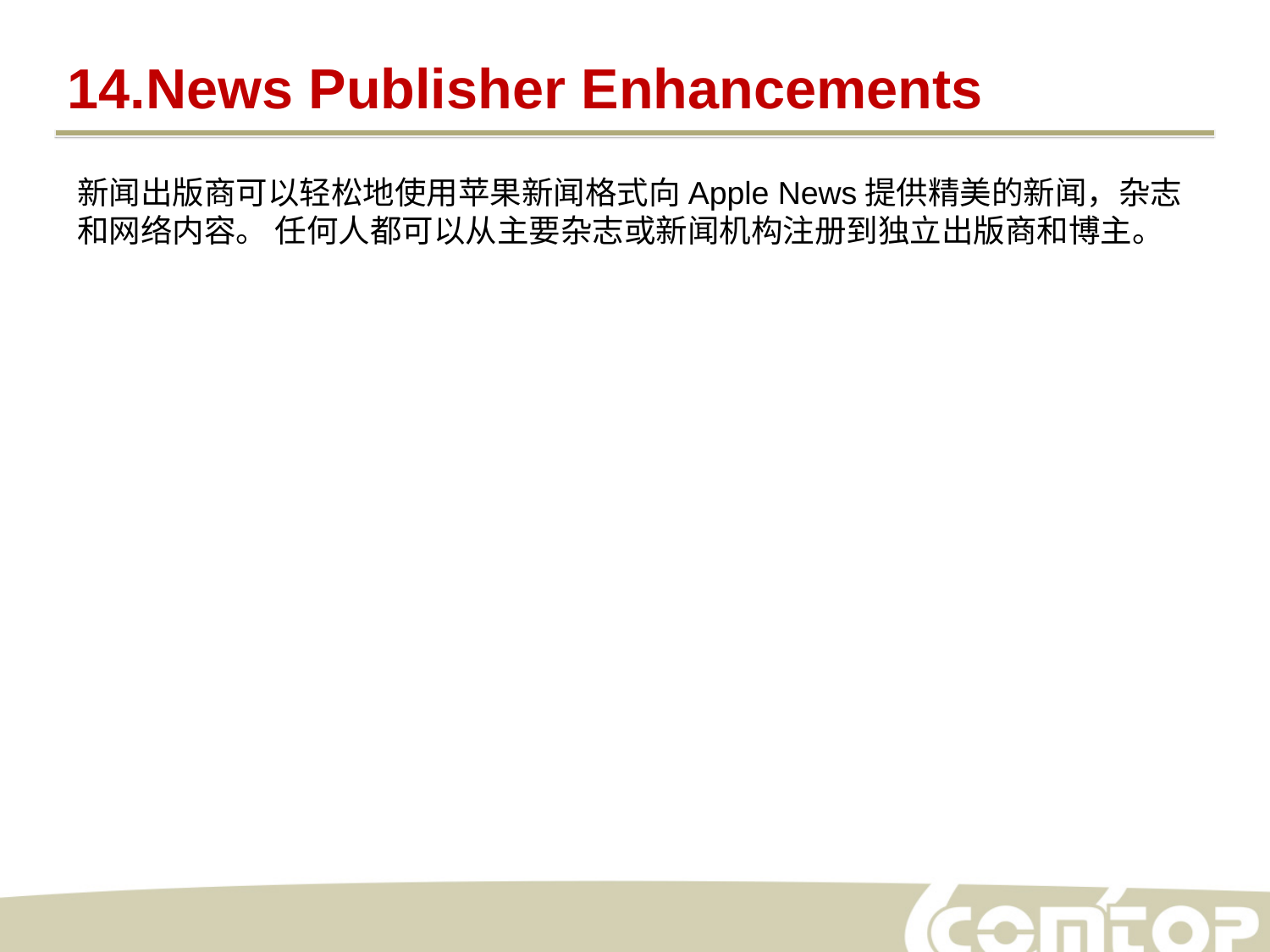

14.News Publisher Enhancements

新闻出版商可以轻松地使用苹果新闻格式向Apple News提供精美的新闻，杂志和网络内容。 任何人都可以从主要杂志或新闻机构注册到独立出版商和博主。